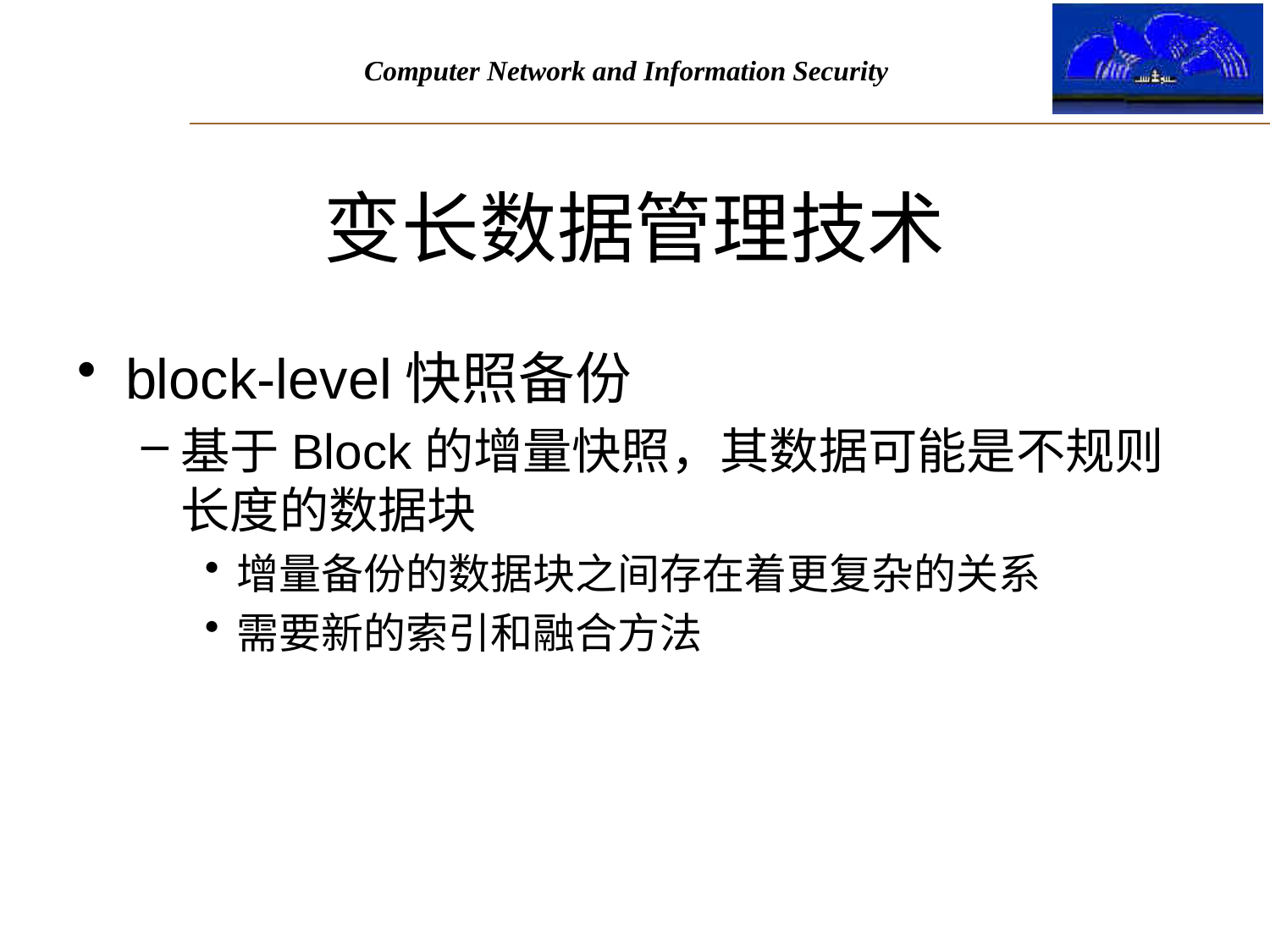

# 变长数据管理技术
block-level快照备份
基于Block的增量快照，其数据可能是不规则长度的数据块
增量备份的数据块之间存在着更复杂的关系
需要新的索引和融合方法